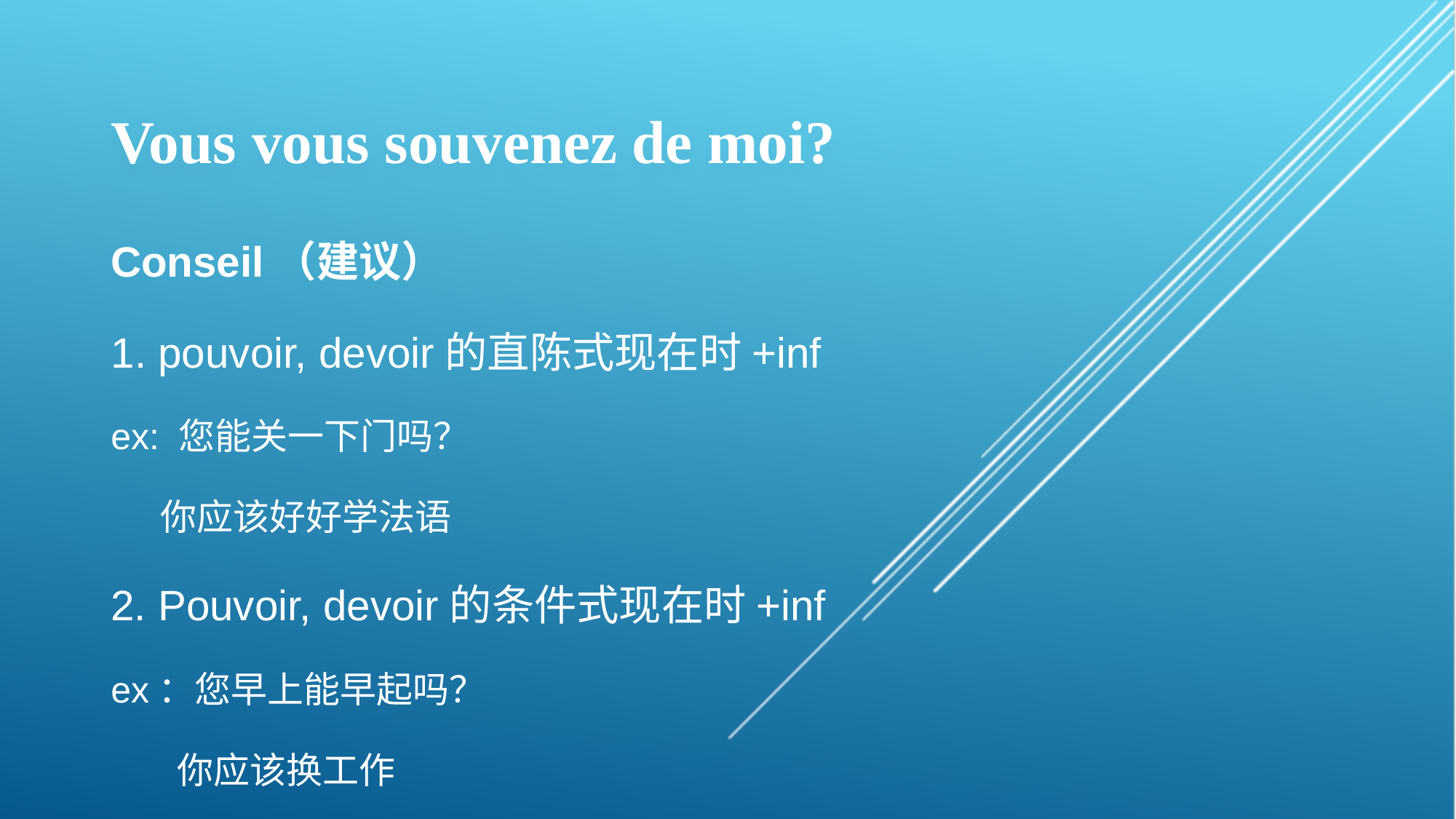

# Vous vous souvenez de moi?
Conseil（建议）
1. pouvoir, devoir的直陈式现在时+inf
ex: 您能关一下门吗？
     你应该好好学法语
2. Pouvoir, devoir的条件式现在时+inf
ex：您早上能早起吗？
       你应该换工作